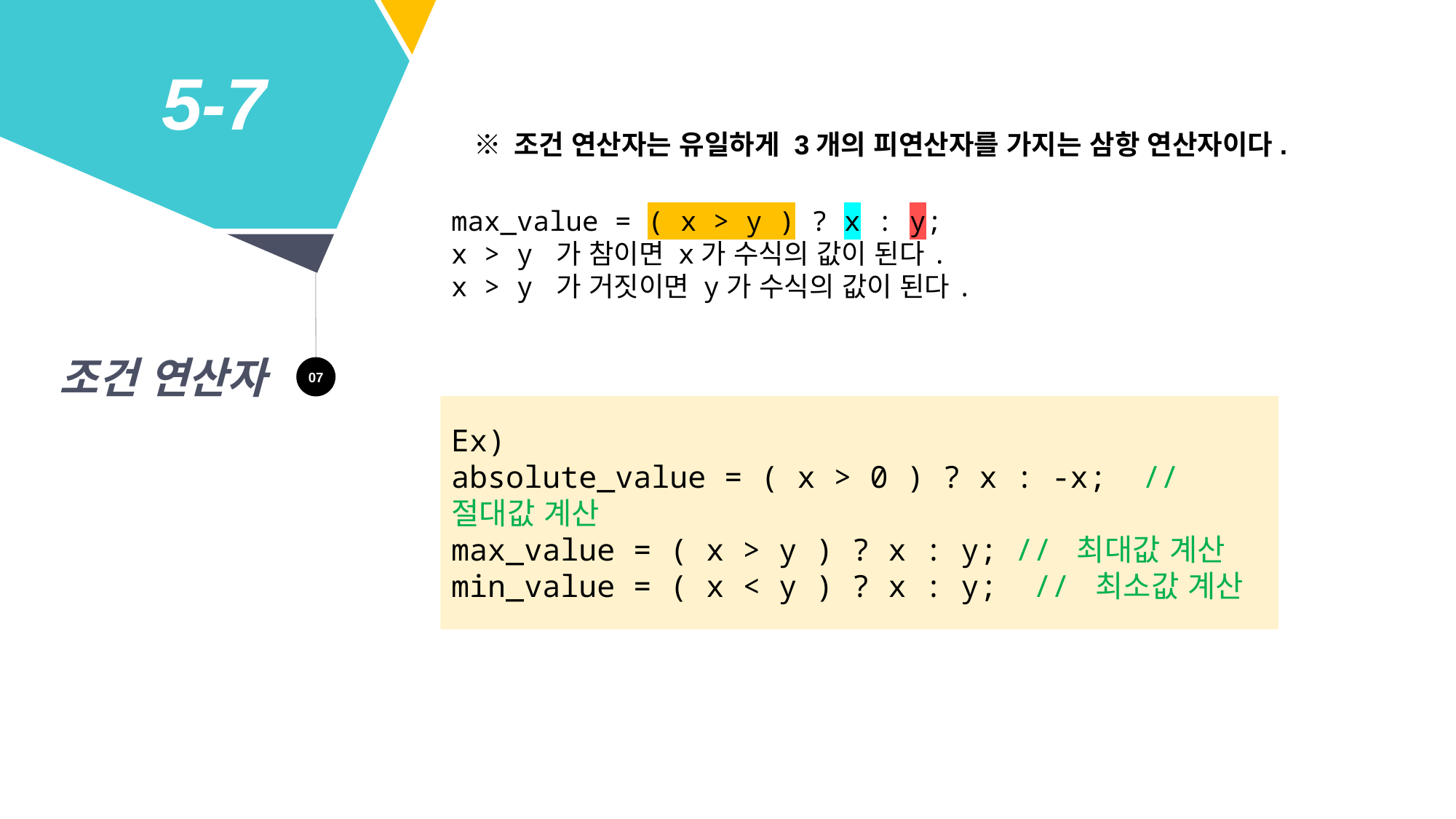

5-7
※ 조건 연산자는 유일하게 3개의 피연산자를 가지는 삼항 연산자이다.

max_value = ( x > y ) ? x : y;
x > y 가 참이면 x가 수식의 값이 된다.
x > y 가 거짓이면 y가 수식의 값이 된다.
조건 연산자
07
Ex)
absolute_value = ( x > 0 ) ? x : -x;  // 절대값 계산
max_value = ( x > y ) ? x : y; // 최대값 계산
min_value = ( x < y ) ? x : y;  // 최소값 계산